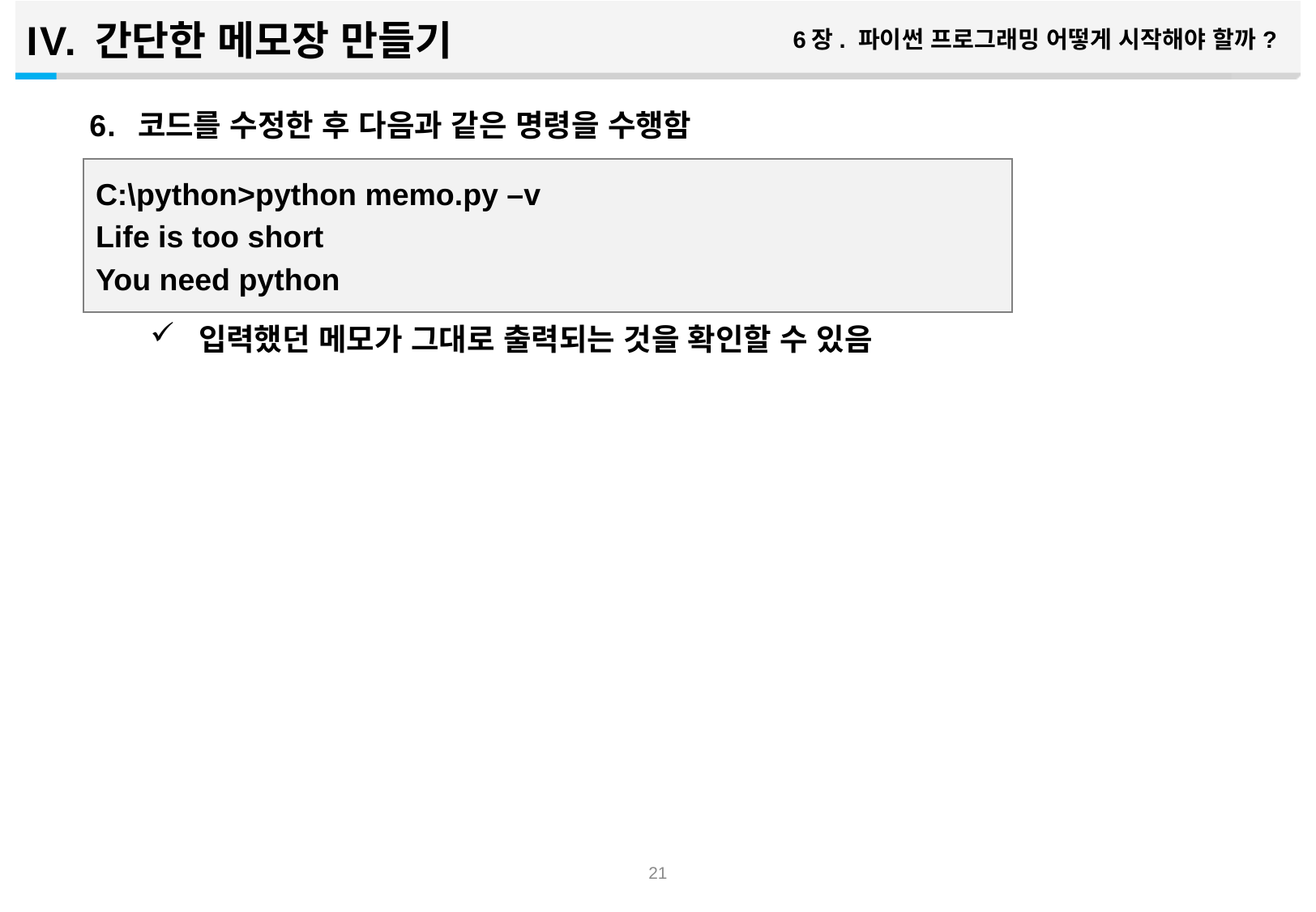

간단한 메모장 만들기
6장. 파이썬 프로그래밍 어떻게 시작해야 할까?
코드를 수정한 후 다음과 같은 명령을 수행함

입력했던 메모가 그대로 출력되는 것을 확인할 수 있음
C:\python>python memo.py –v
Life is too short
You need python
21